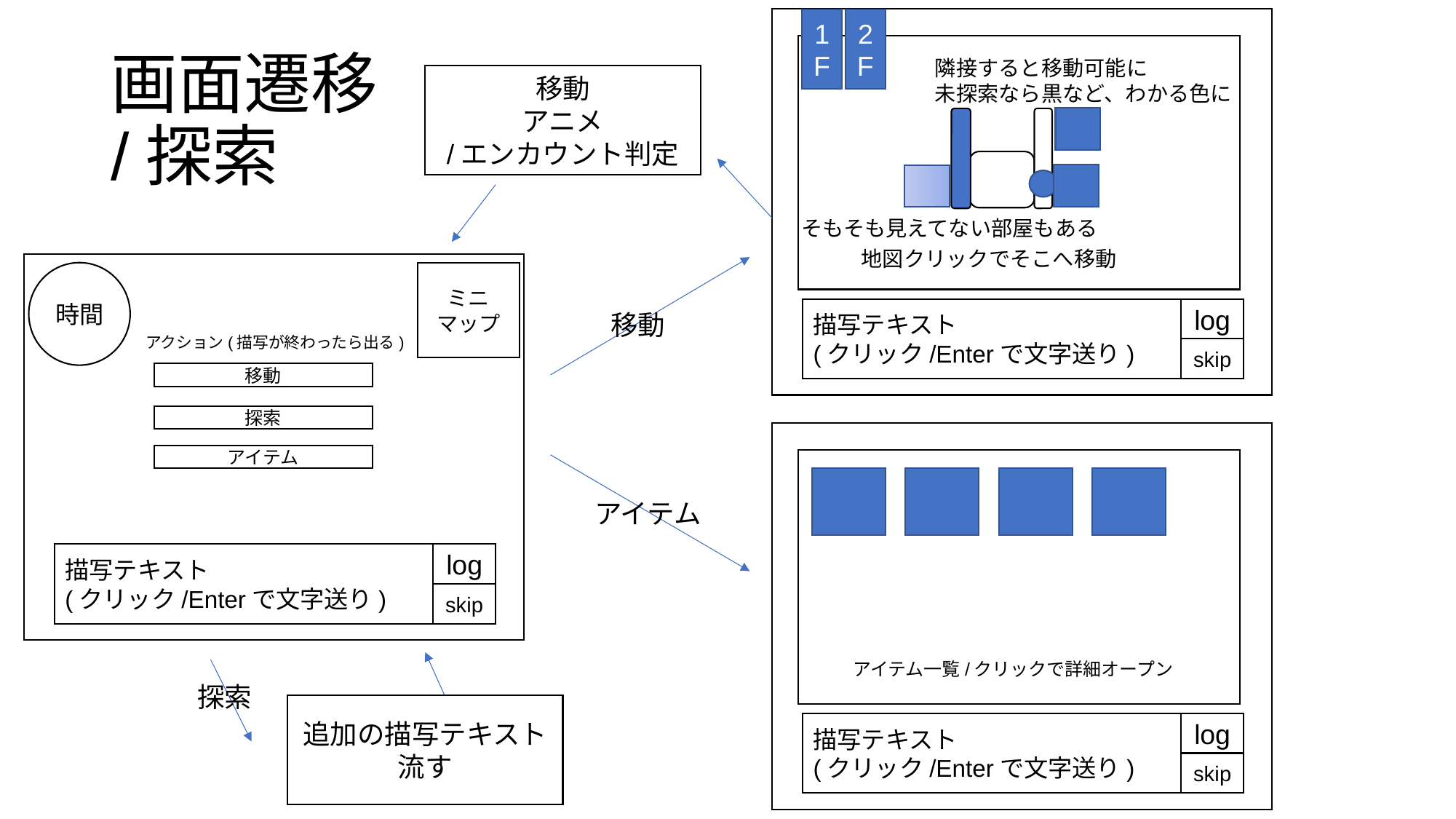

描写テキスト
(クリック/Enterで文字送り)
log
skip
1F
2F
# 画面遷移 /探索
隣接すると移動可能に
未探索なら黒など、わかる色に
移動
アニメ
/エンカウント判定

そもそも見えてない部屋もある
地図クリックでそこへ移動

時間
ミニマップ
アクション(描写が終わったら出る)
移動
探索
アイテム
描写テキスト
(クリック/Enterで文字送り)
log
skip
移動

描写テキスト
(クリック/Enterで文字送り)
log
skip

アイテム
アイテム一覧/クリックで詳細オープン
探索
追加の描写テキスト流す